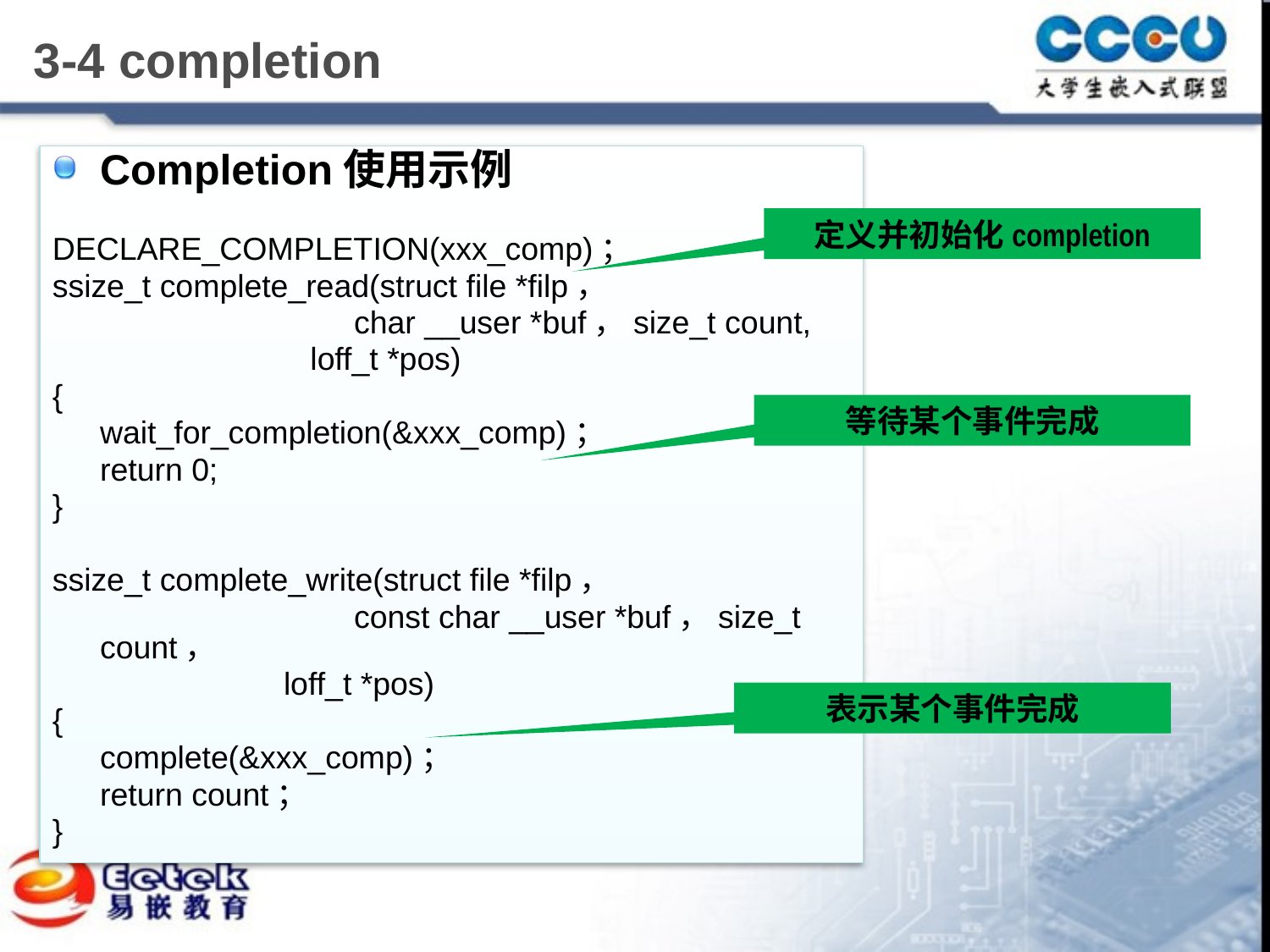

# 3-4 completion
Completion使用示例

DECLARE_COMPLETION(xxx_comp)；
ssize_t complete_read(struct file *filp，
			char __user *buf，size_t count,
                             loff_t *pos)
{
    	wait_for_completion(&xxx_comp)；
    	return 0;
}

ssize_t complete_write(struct file *filp，
			const char __user *buf，size_t count，
                          loff_t *pos)
{
   	complete(&xxx_comp)；
	return count；
}
定义并初始化completion
等待某个事件完成
表示某个事件完成